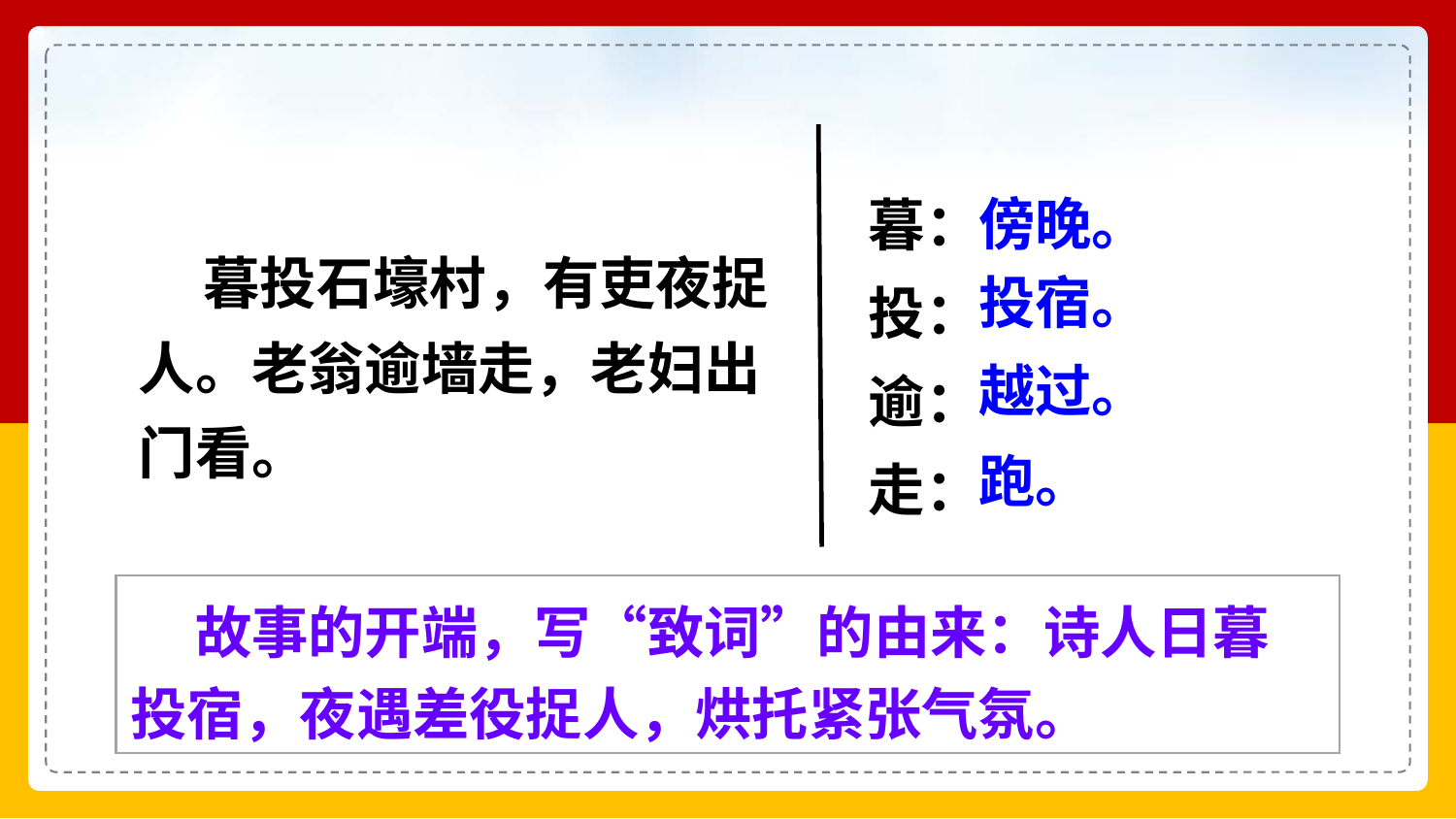

暮：
投：
逾：
走：
傍晚。
    暮投石壕村，有吏夜捉人。老翁逾墙走，老妇出门看。
投宿。
越过。
跑。
    故事的开端，写“致词”的由来：诗人日暮投宿，夜遇差役捉人，烘托紧张气氛。